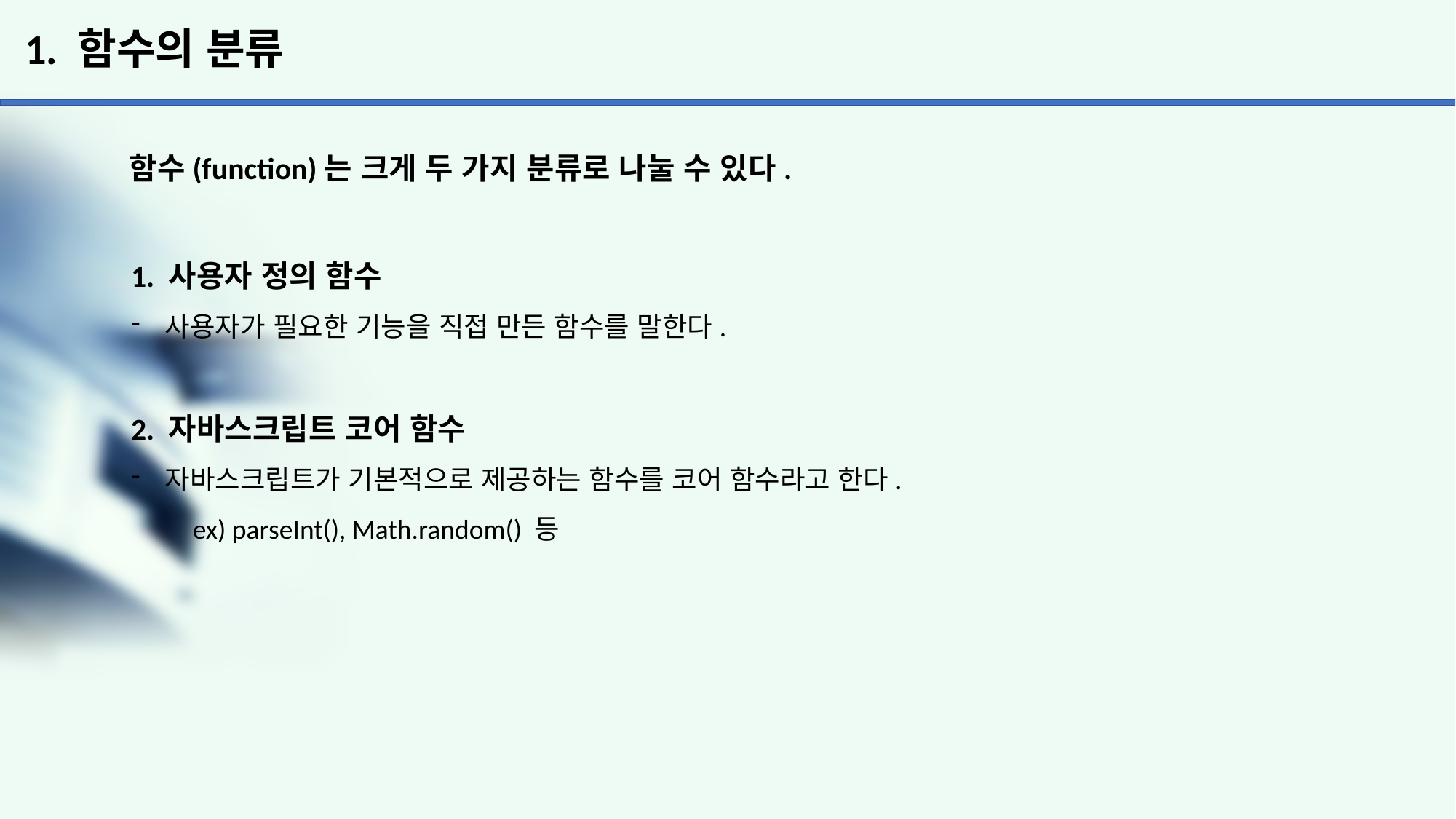

# 1. 함수의 분류
함수(function)는 크게 두 가지 분류로 나눌 수 있다.
1. 사용자 정의 함수
사용자가 필요한 기능을 직접 만든 함수를 말한다.
2. 자바스크립트 코어 함수
자바스크립트가 기본적으로 제공하는 함수를 코어 함수라고 한다.
          ex) parseInt(), Math.random() 등